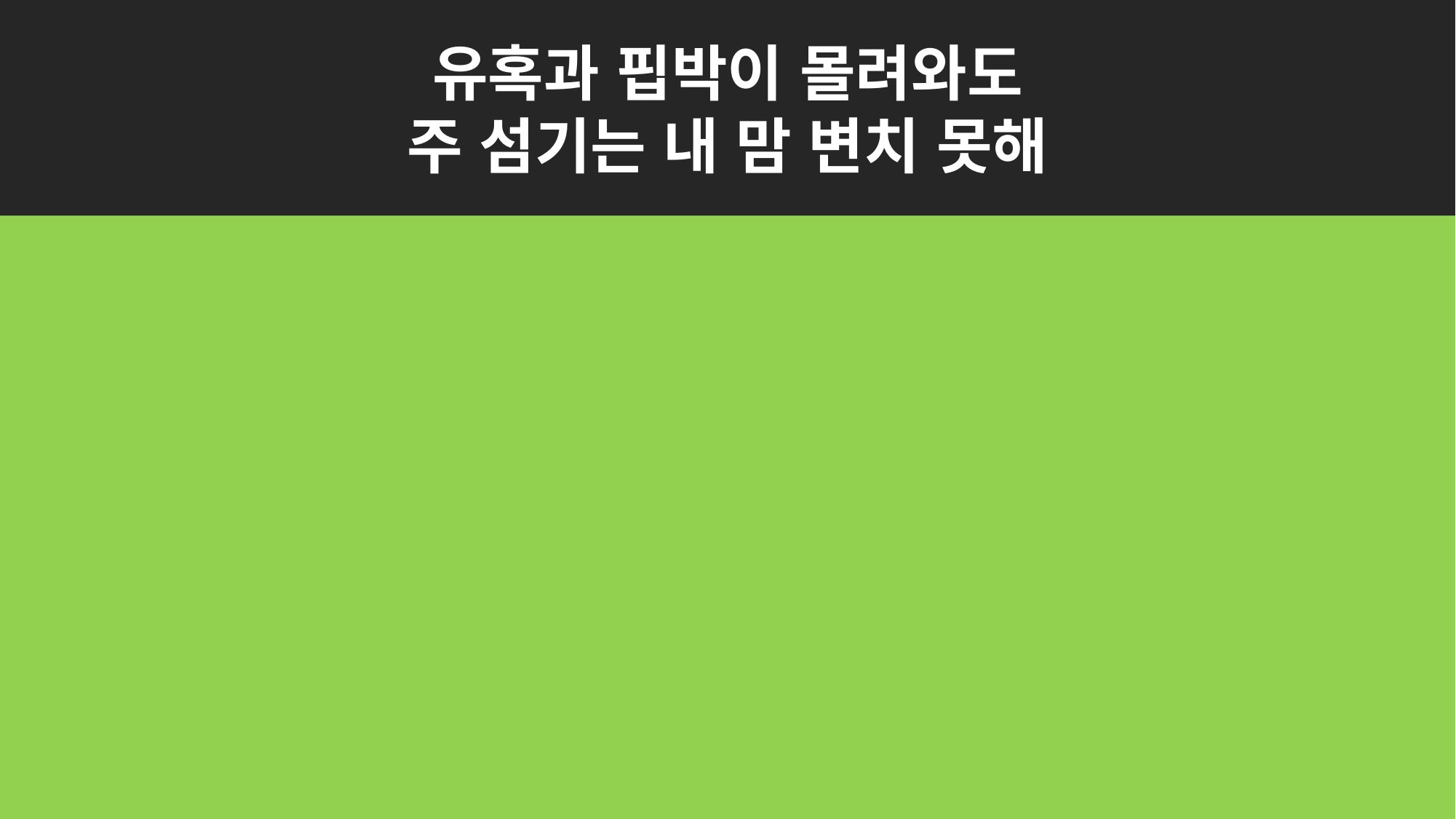

유혹과 핍박이 몰려와도
주 섬기는 내 맘 변치 못해